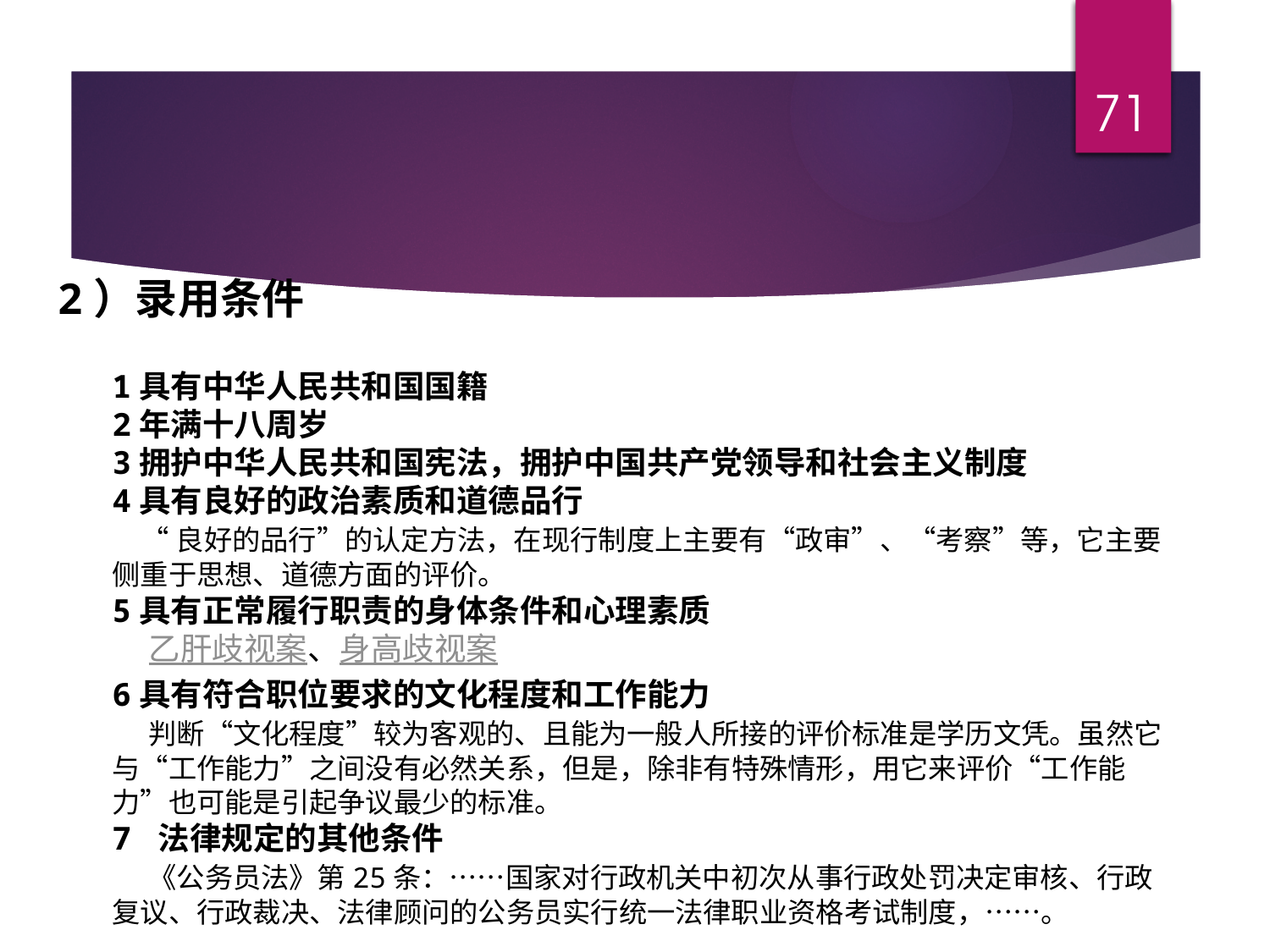

71
2）录用条件

1具有中华人民共和国国籍
2年满十八周岁
3拥护中华人民共和国宪法，拥护中国共产党领导和社会主义制度
4具有良好的政治素质和道德品行
    “良好的品行”的认定方法，在现行制度上主要有“政审”、“考察”等，它主要侧重于思想、道德方面的评价。
5具有正常履行职责的身体条件和心理素质
    乙肝歧视案、身高歧视案
6具有符合职位要求的文化程度和工作能力
    判断“文化程度”较为客观的、且能为一般人所接的评价标准是学历文凭。虽然它与“工作能力”之间没有必然关系，但是，除非有特殊情形，用它来评价“工作能力”也可能是引起争议最少的标准。
7 法律规定的其他条件
    《公务员法》第25条：……国家对行政机关中初次从事行政处罚决定审核、行政复议、行政裁决、法律顾问的公务员实行统一法律职业资格考试制度，……。